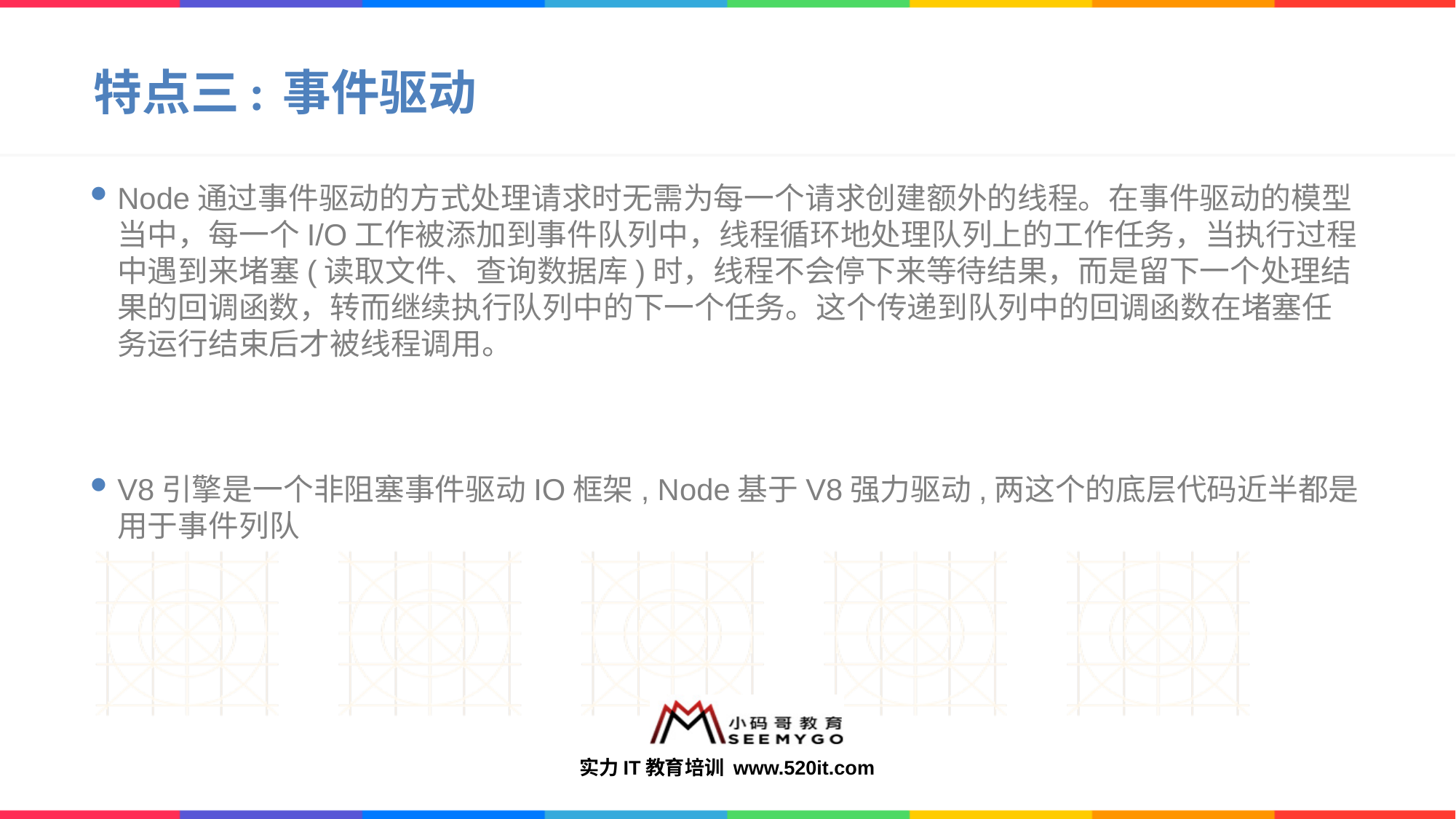

# 特点三: 事件驱动
Node通过事件驱动的方式处理请求时无需为每一个请求创建额外的线程。在事件驱动的模型当中，每一个I/O工作被添加到事件队列中，线程循环地处理队列上的工作任务，当执行过程中遇到来堵塞(读取文件、查询数据库)时，线程不会停下来等待结果，而是留下一个处理结果的回调函数，转而继续执行队列中的下一个任务。这个传递到队列中的回调函数在堵塞任务运行结束后才被线程调用。

V8引擎是一个非阻塞事件驱动IO框架, Node基于V8强力驱动,两这个的底层代码近半都是用于事件列队